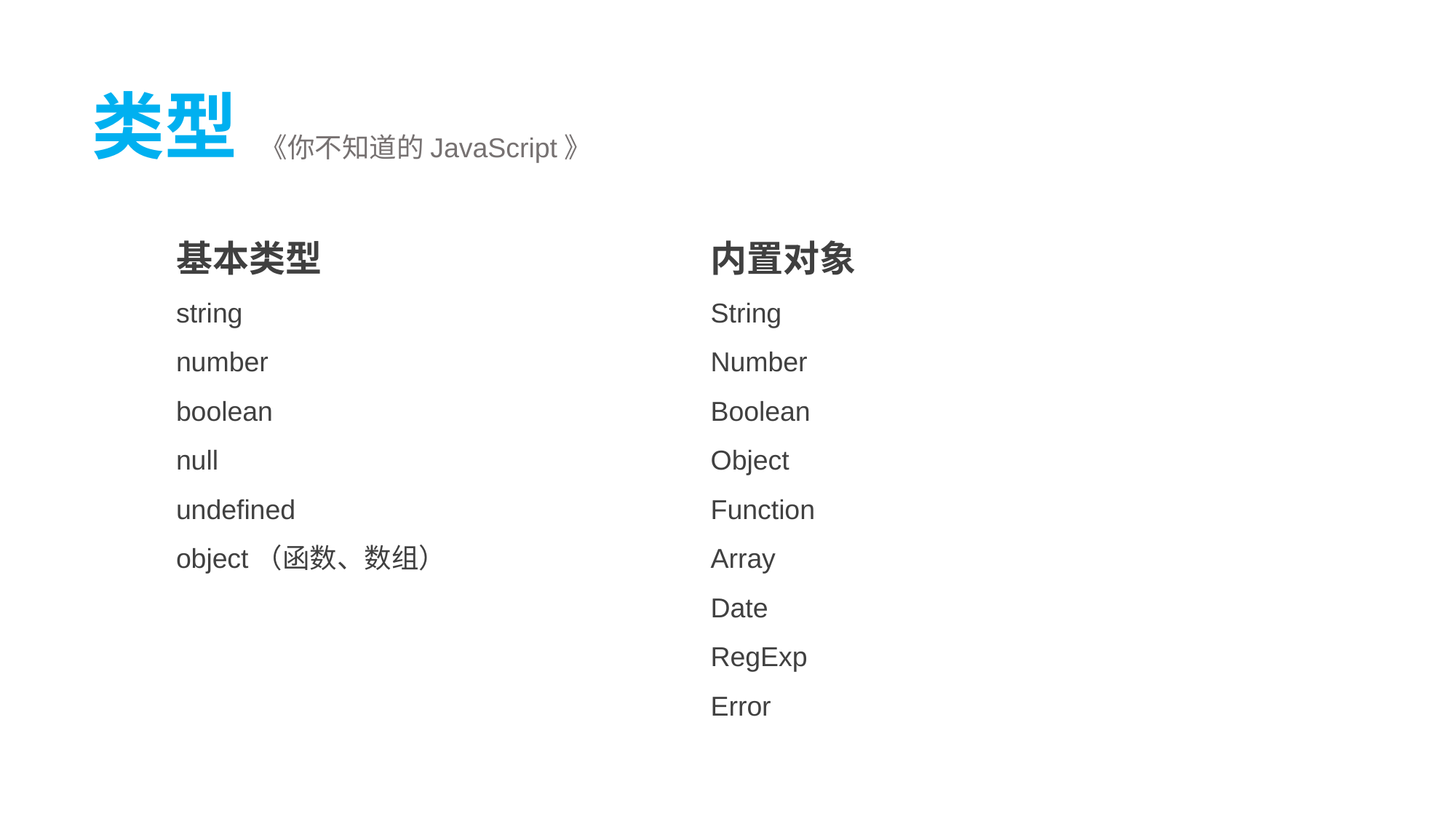

类型
《你不知道的JavaScript》
基本类型
string
number
boolean
null
undefined
object（函数、数组）
内置对象
String
Number
Boolean
Object
Function
Array
Date
RegExp
Error